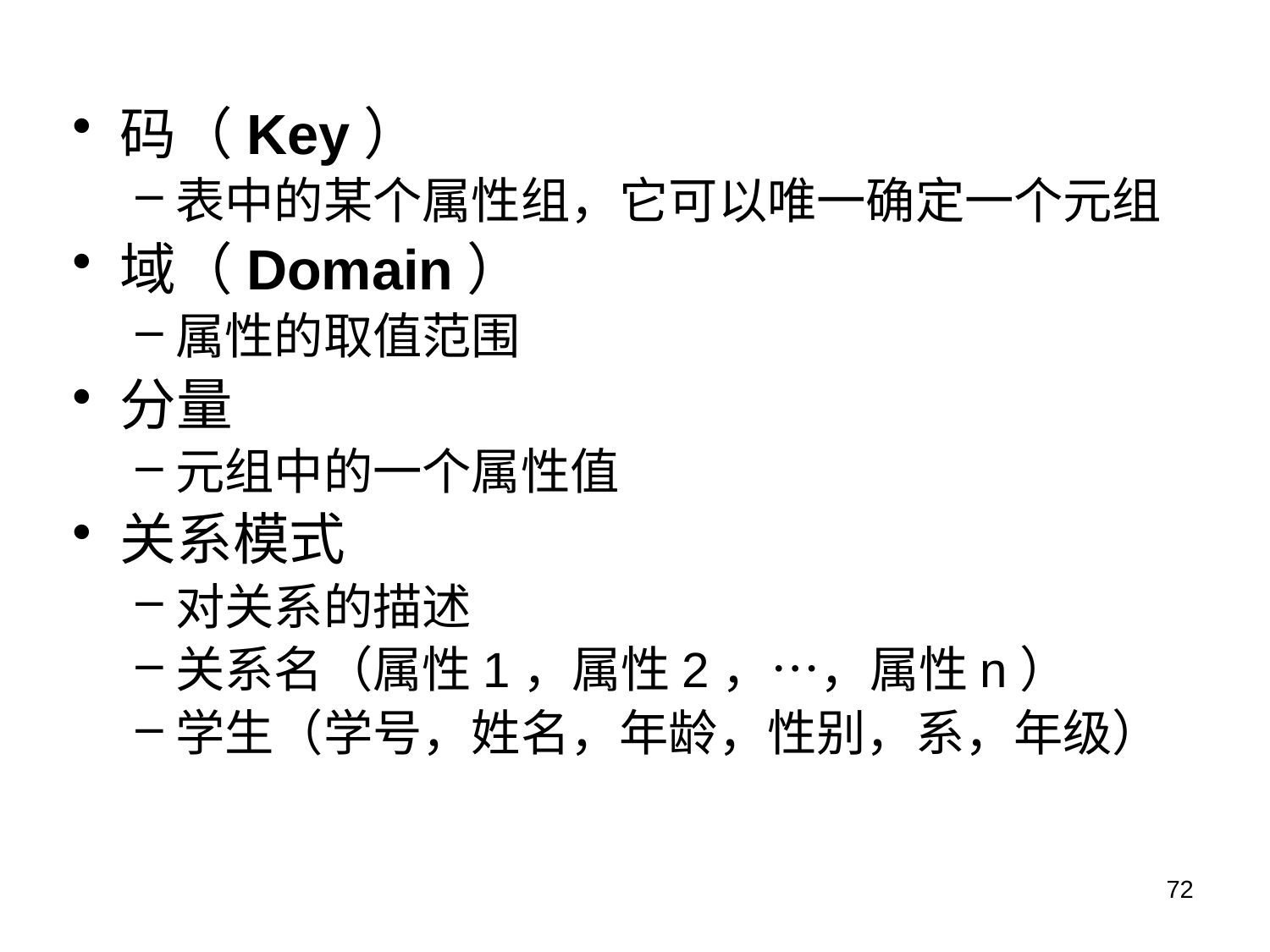

码（Key）
表中的某个属性组，它可以唯一确定一个元组
域（Domain）
属性的取值范围
分量
元组中的一个属性值
关系模式
对关系的描述
关系名（属性1，属性2，…，属性n）
学生（学号，姓名，年龄，性别，系，年级）

72